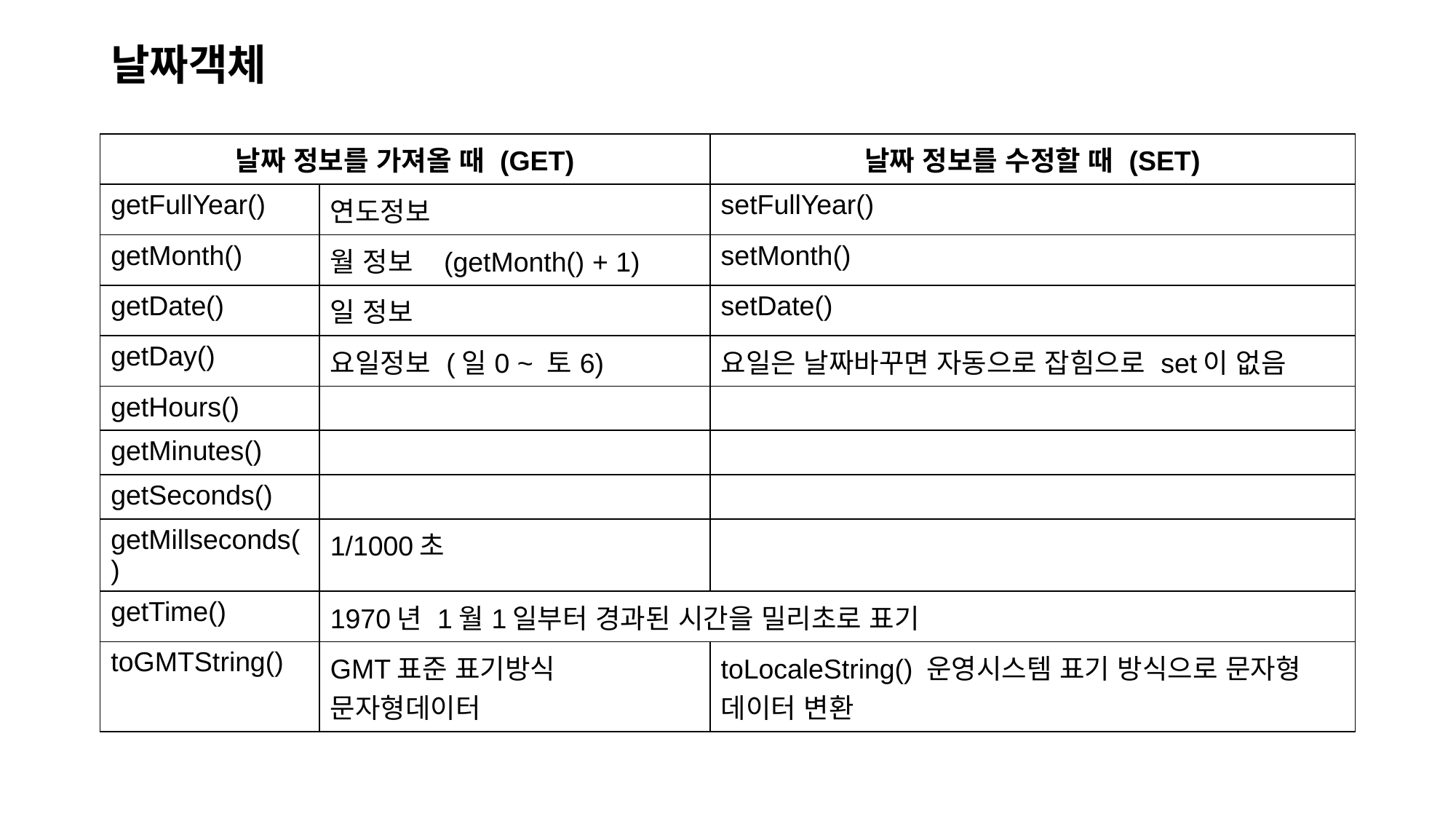

# 날짜객체
| 날짜 정보를 가져올 때 (GET) |  | 날짜 정보를 수정할 때 (SET) |
| --- | --- | --- |
| getFullYear() | 연도정보 | setFullYear() |
| getMonth() | 월 정보 (getMonth() + 1) | setMonth() |
| getDate() | 일 정보 | setDate() |
| getDay() | 요일정보 (일0 ~ 토6) | 요일은 날짜바꾸면 자동으로 잡힘으로 set이 없음 |
| getHours() |  |  |
| getMinutes() |  |  |
| getSeconds() |  |  |
| getMillseconds() | 1/1000초 |  |
| getTime() | 1970년 1월1일부터 경과된 시간을 밀리초로 표기 |  |
| toGMTString() | GMT표준 표기방식 문자형데이터 | toLocaleString() 운영시스템 표기 방식으로 문자형 데이터 변환 |